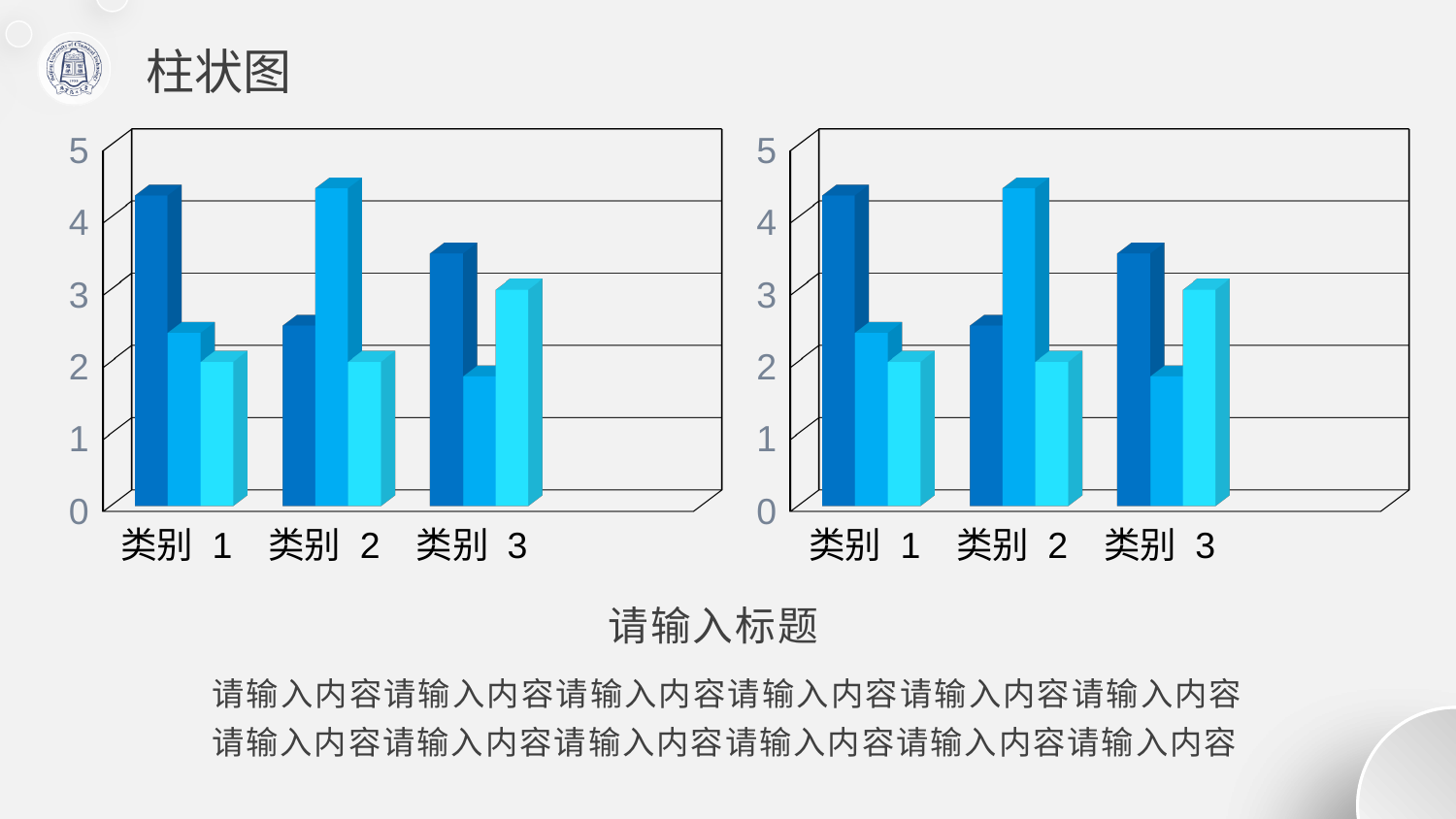

柱状图

[unsupported chart]

[unsupported chart]

请输入标题
请输入内容请输入内容请输入内容请输入内容请输入内容请输入内容请输入内容请输入内容请输入内容请输入内容请输入内容请输入内容